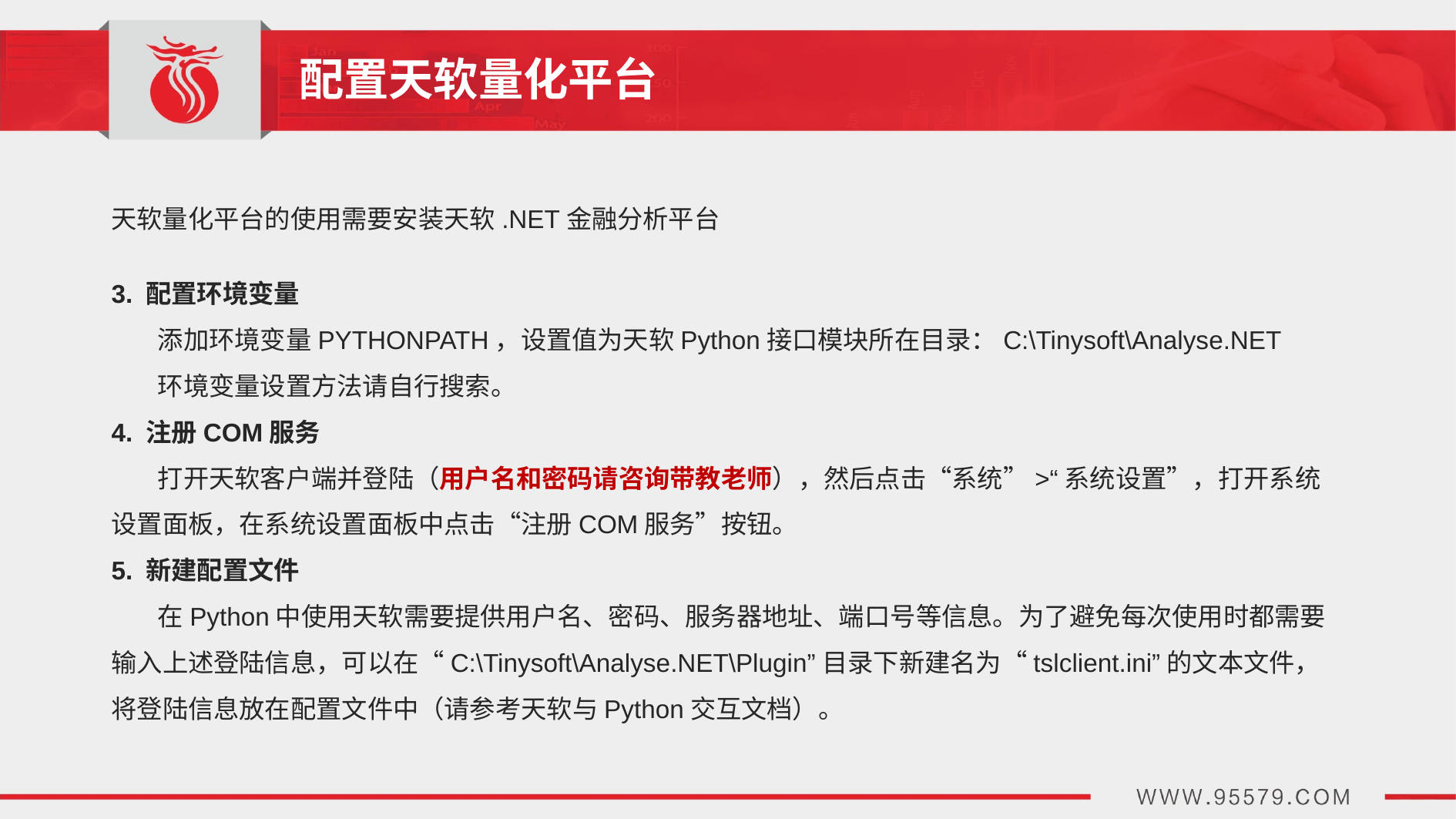

配置天软量化平台
天软量化平台的使用需要安装天软.NET金融分析平台
3. 配置环境变量
       添加环境变量PYTHONPATH，设置值为天软Python接口模块所在目录：C:\Tinysoft\Analyse.NET
       环境变量设置方法请自行搜索。
4. 注册COM服务
       打开天软客户端并登陆（用户名和密码请咨询带教老师），然后点击“系统”>“系统设置”，打开系统设置面板，在系统设置面板中点击“注册COM服务”按钮。
5. 新建配置文件
       在Python中使用天软需要提供用户名、密码、服务器地址、端口号等信息。为了避免每次使用时都需要输入上述登陆信息，可以在“C:\Tinysoft\Analyse.NET\Plugin”目录下新建名为“tslclient.ini”的文本文件，将登陆信息放在配置文件中（请参考天软与Python交互文档）。